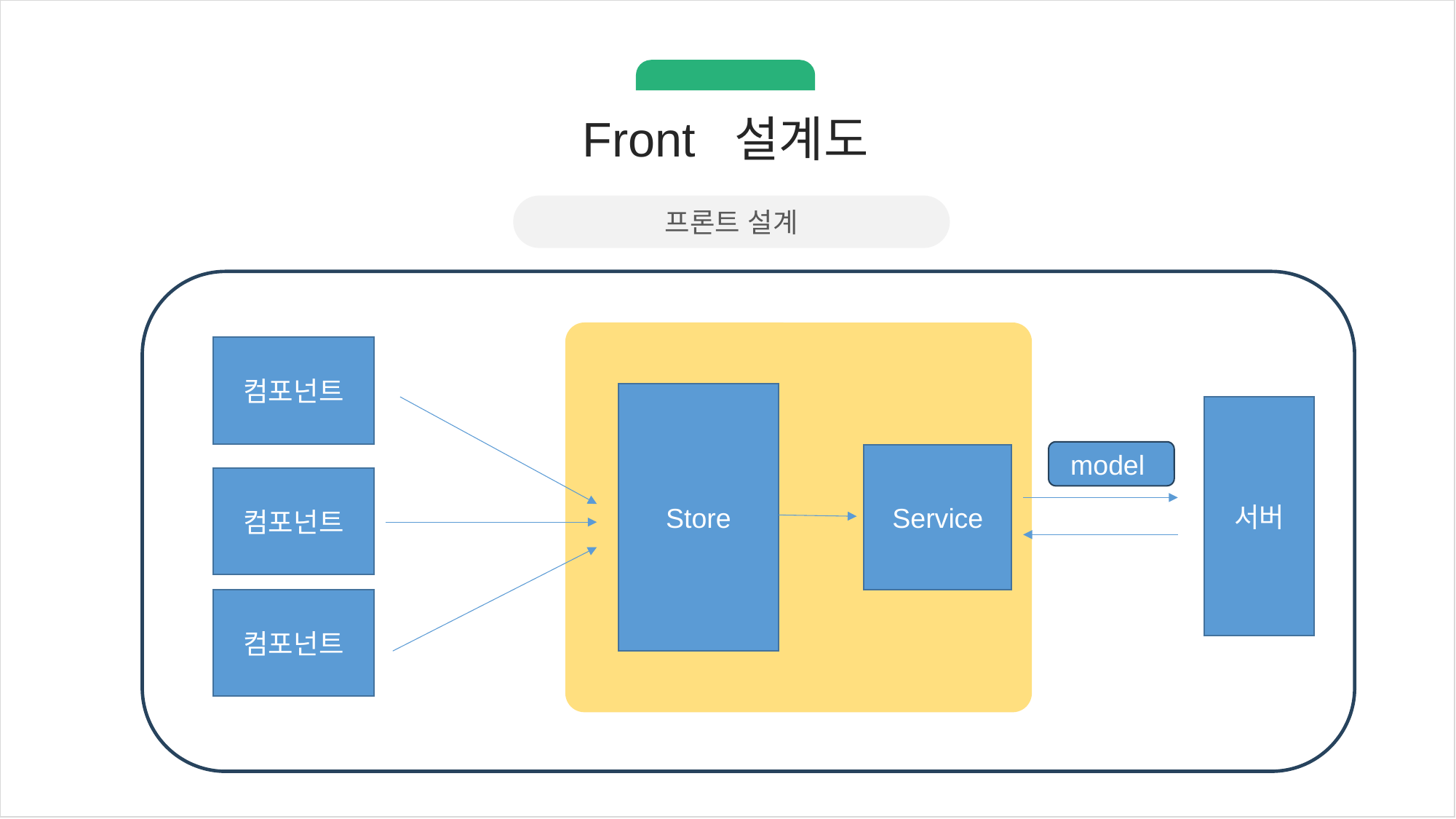

1. 게시판 설계
Front  설계도
프론트 설계

컴포넌트
Store
서버
model
Service
컴포넌트
컴포넌트